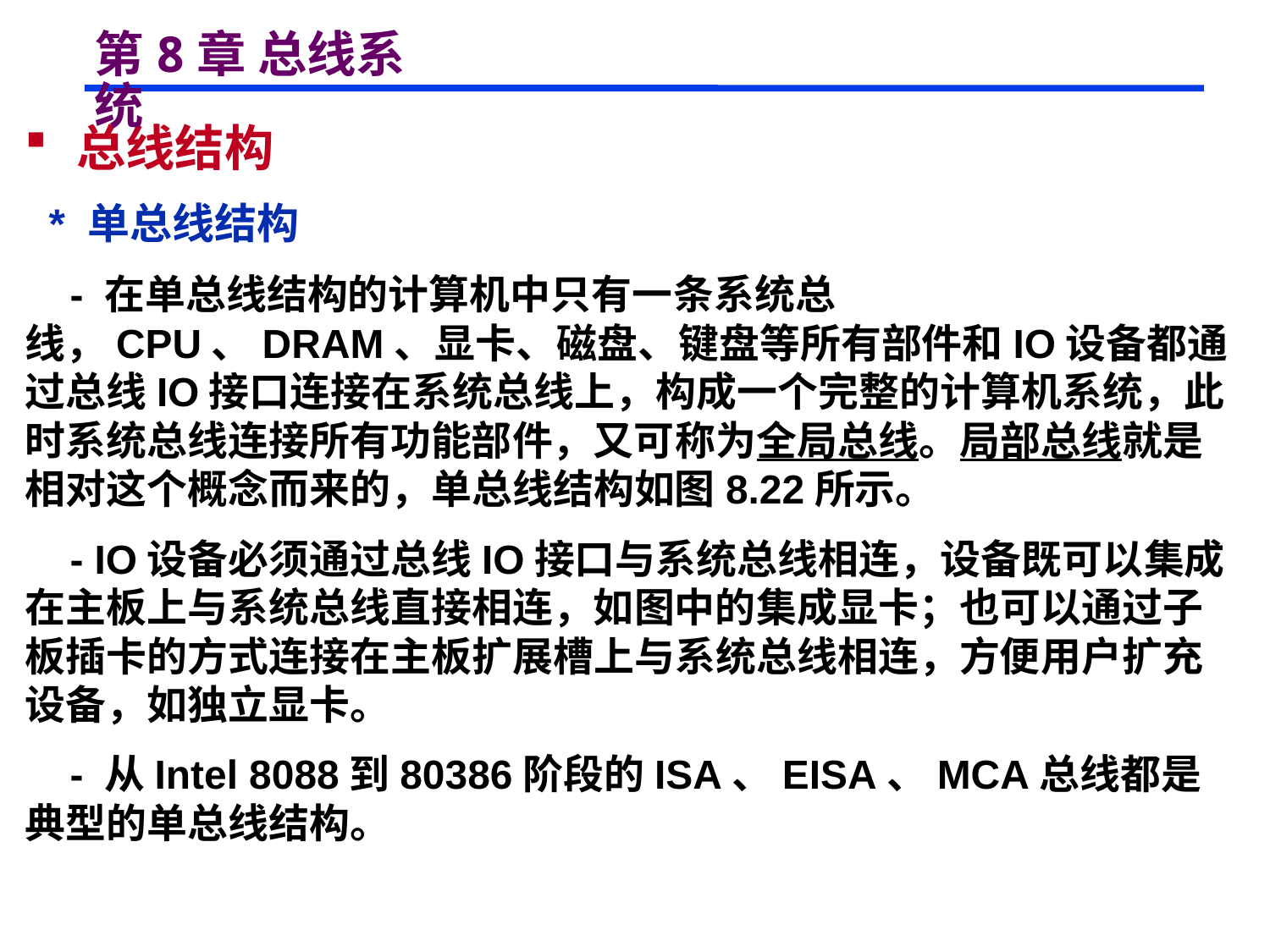

# 第8章 总线系统
 总线结构
  * 单总线结构
    - 在单总线结构的计算机中只有一条系统总线，CPU、DRAM、显卡、磁盘、键盘等所有部件和IO设备都通过总线IO接口连接在系统总线上，构成一个完整的计算机系统，此时系统总线连接所有功能部件，又可称为全局总线。局部总线就是相对这个概念而来的，单总线结构如图8.22所示。
    - IO设备必须通过总线IO接口与系统总线相连，设备既可以集成在主板上与系统总线直接相连，如图中的集成显卡；也可以通过子板插卡的方式连接在主板扩展槽上与系统总线相连，方便用户扩充设备，如独立显卡。
    - 从Intel 8088到80386阶段的ISA、EISA、MCA总线都是典型的单总线结构。